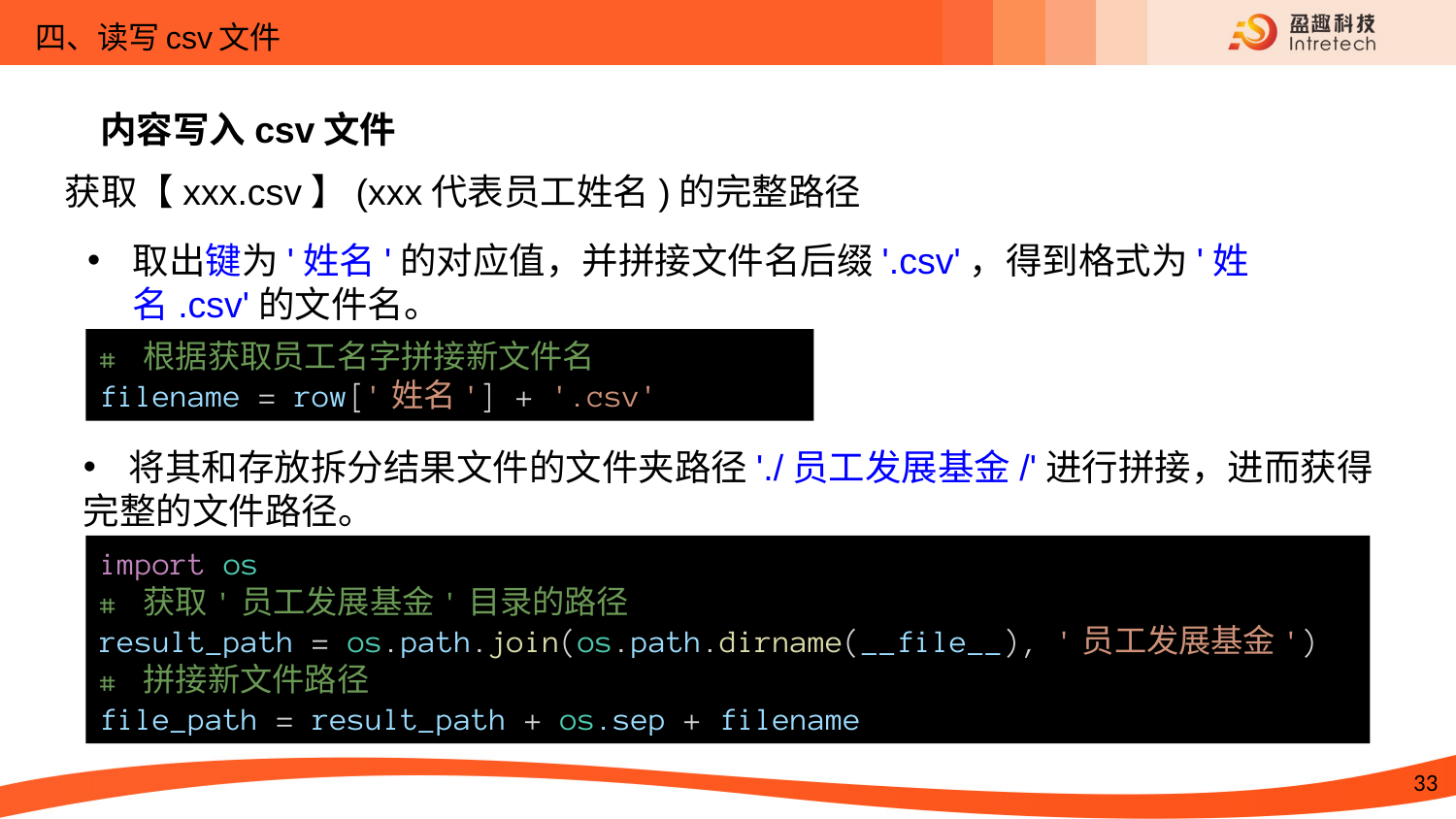

四、读写csv文件
内容写入csv文件
获取【xxx.csv】(xxx代表员工姓名)的完整路径
取出键为'姓名'的对应值，并拼接文件名后缀'.csv'，得到格式为'姓名.csv'的文件名。
# 根据获取员工名字拼接新文件名
filename = row['姓名'] + '.csv'

将其和存放拆分结果文件的文件夹路径'./员工发展基金/'进行拼接，进而获得
完整的文件路径。
import os
# 获取'员工发展基金'目录的路径
result_path = os.path.join(os.path.dirname(__file__), '员工发展基金')
# 拼接新文件路径
file_path = result_path + os.sep + filename